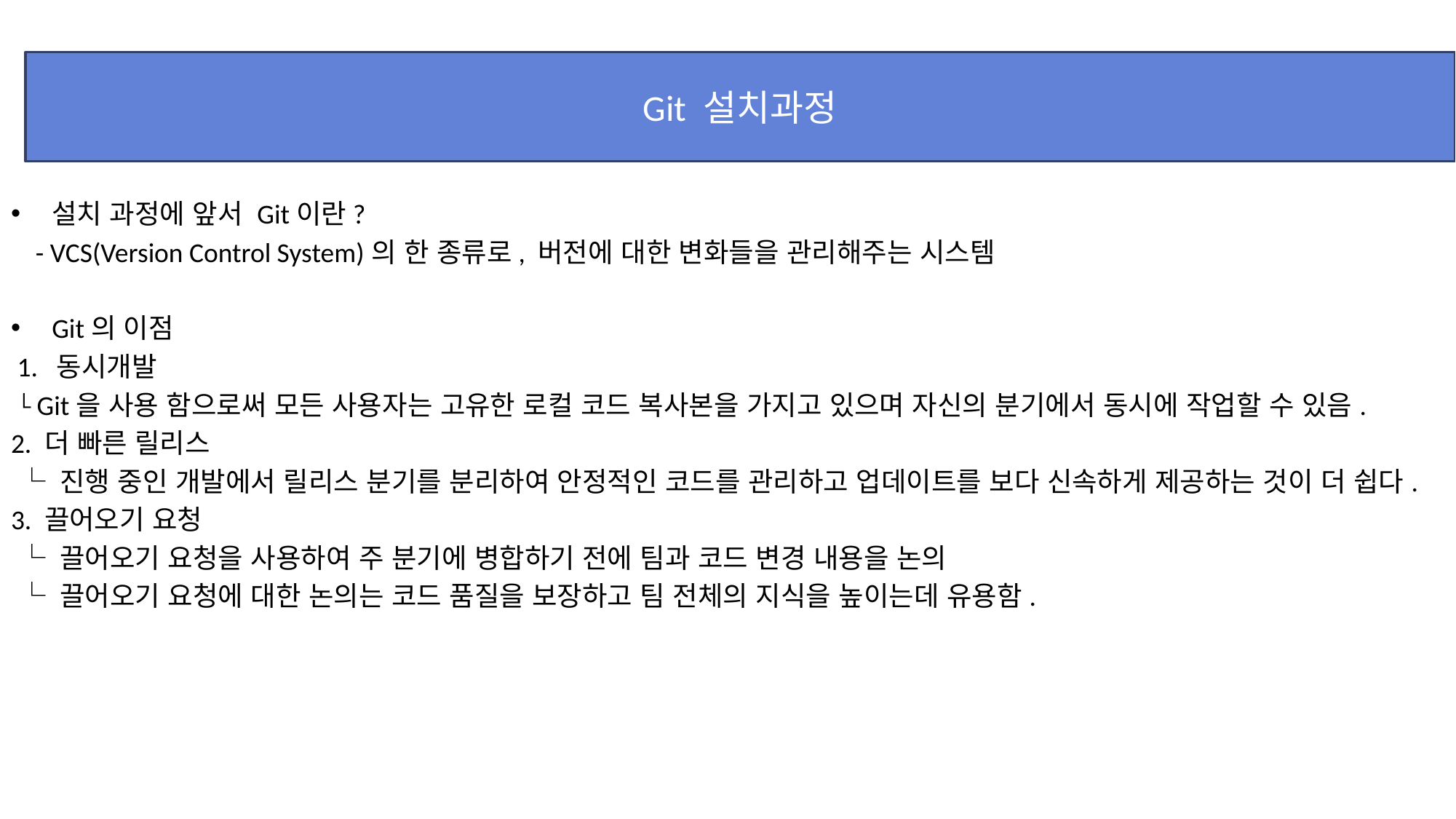

Git 설치과정
설치 과정에 앞서 Git이란?
    - VCS(Version Control System)의 한 종류로, 버전에 대한 변화들을 관리해주는 시스템

Git의 이점
 1.  동시개발
 └ Git을 사용 함으로써 모든 사용자는 고유한 로컬 코드 복사본을 가지고 있으며 자신의 분기에서 동시에 작업할 수 있음.
2. 더 빠른 릴리스
 └ 진행 중인 개발에서 릴리스 분기를 분리하여 안정적인 코드를 관리하고 업데이트를 보다 신속하게 제공하는 것이 더 쉽다.
3. 끌어오기 요청
 └ 끌어오기 요청을 사용하여 주 분기에 병합하기 전에 팀과 코드 변경 내용을 논의
 └ 끌어오기 요청에 대한 논의는 코드 품질을 보장하고 팀 전체의 지식을 높이는데 유용함.